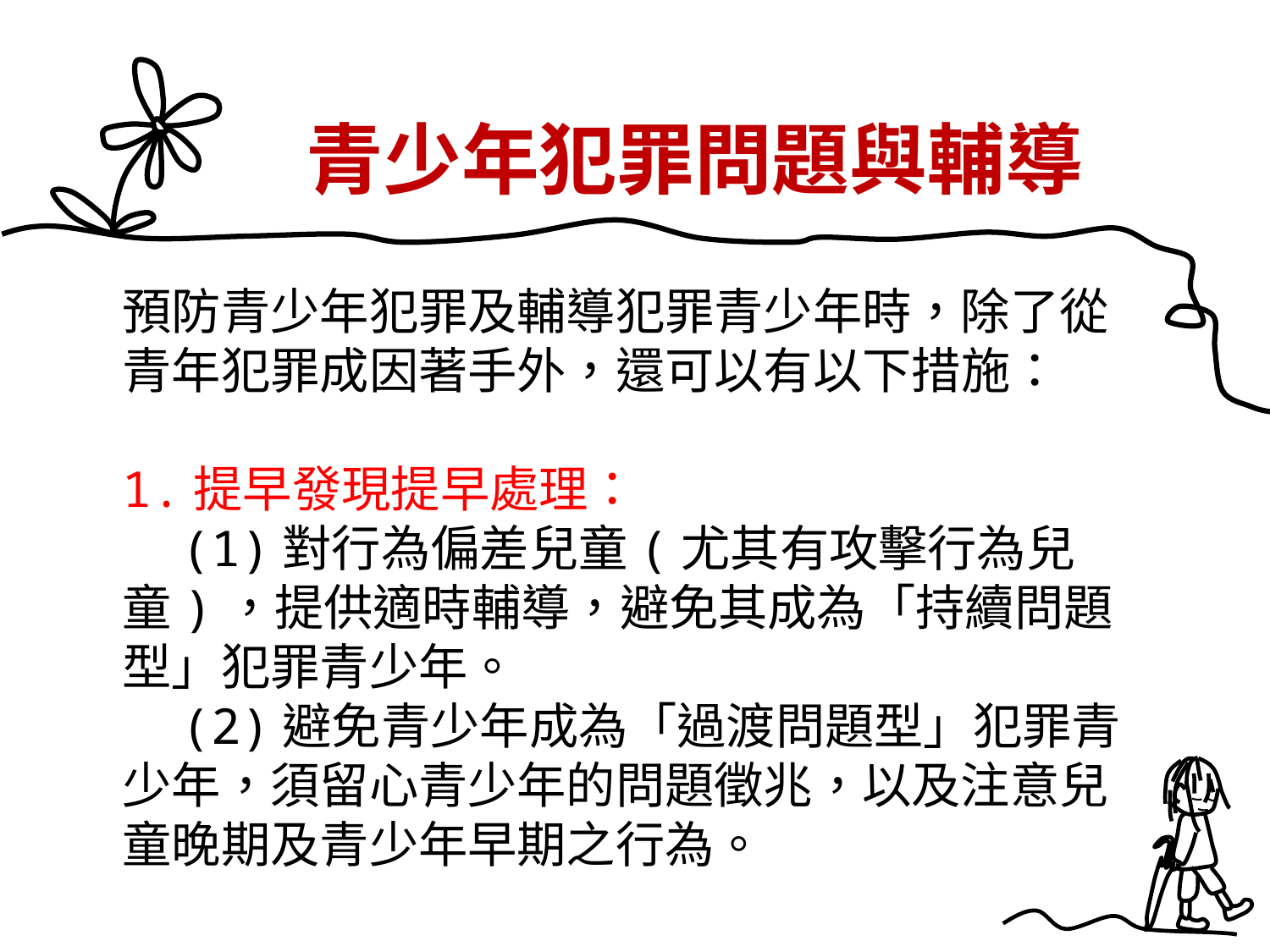

# 青少年犯罪問題與輔導
預防青少年犯罪及輔導犯罪青少年時，除了從青年犯罪成因著手外，還可以有以下措施：

1.提早發現提早處理：
  (1)對行為偏差兒童(尤其有攻擊行為兒童)，提供適時輔導，避免其成為「持續問題型」犯罪青少年。
  (2)避免青少年成為「過渡問題型」犯罪青少年，須留心青少年的問題徵兆，以及注意兒童晚期及青少年早期之行為。